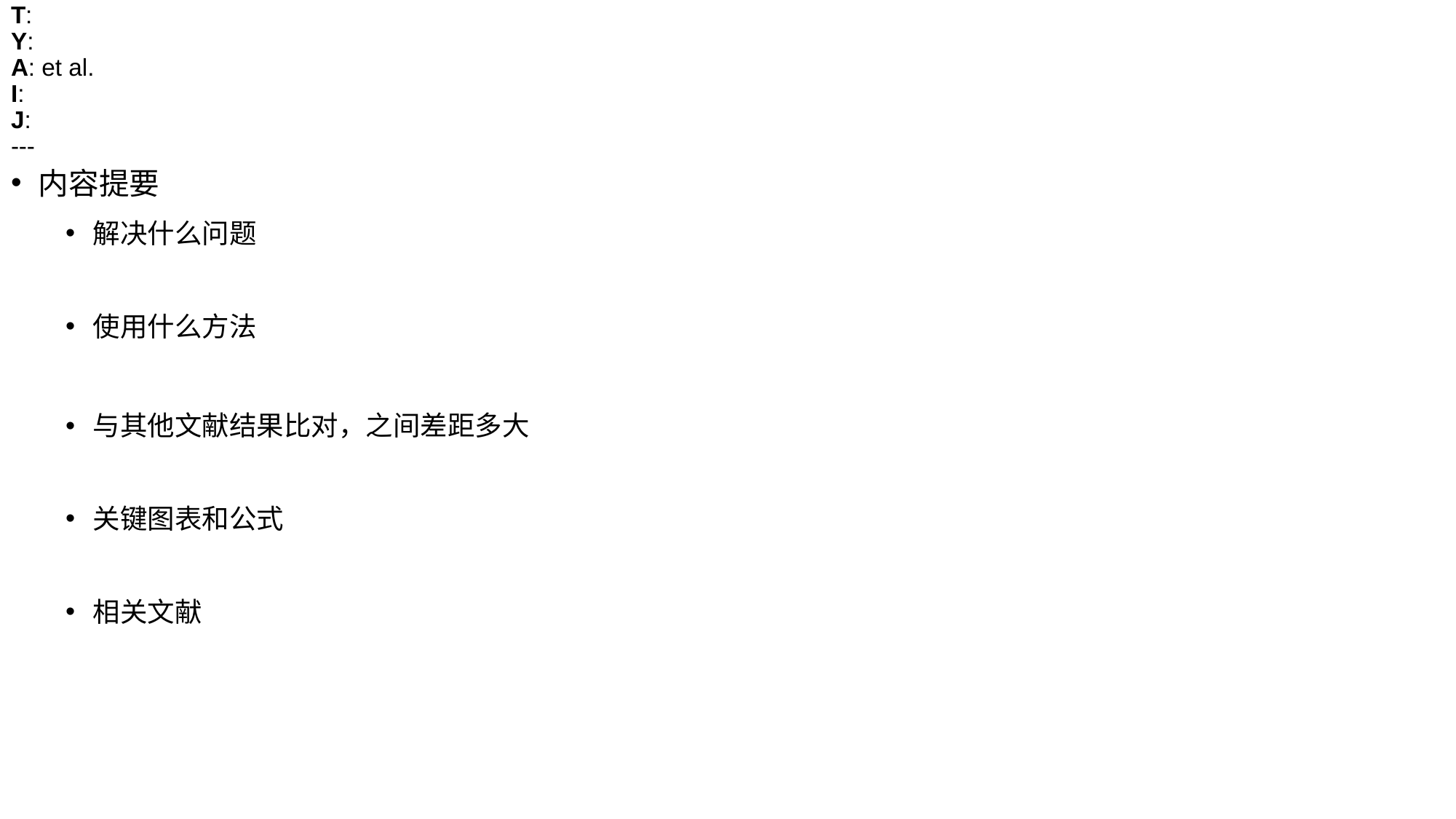

# T: Y: A: et al. I: J: ---
内容提要
解决什么问题

使用什么方法

与其他文献结果比对，之间差距多大

关键图表和公式

相关文献